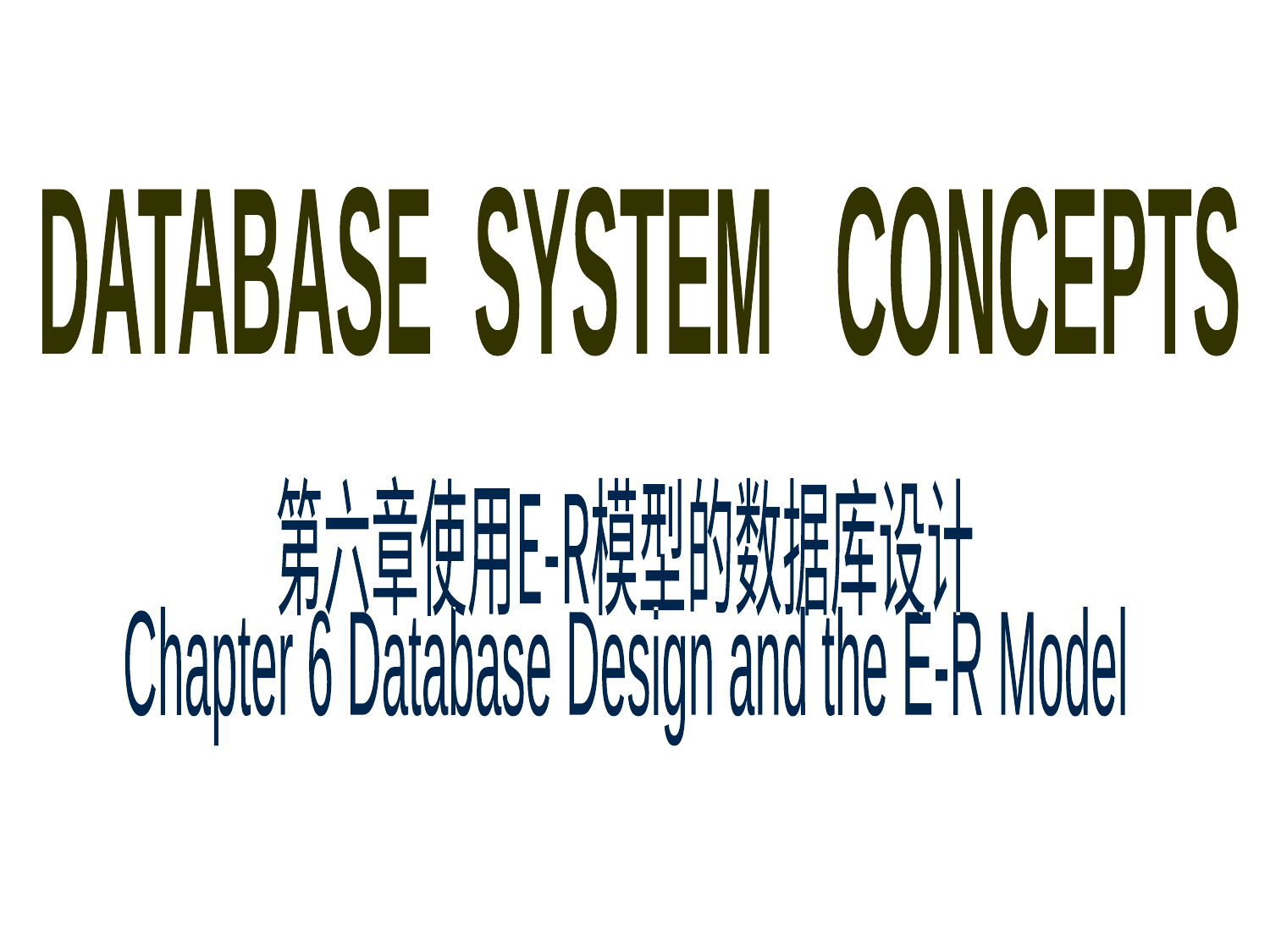

DATABASE  SYSTEM   CONCEPTS
第六章使用E-R模型的数据库设计
Chapter 6 Database Design and the E-R Model